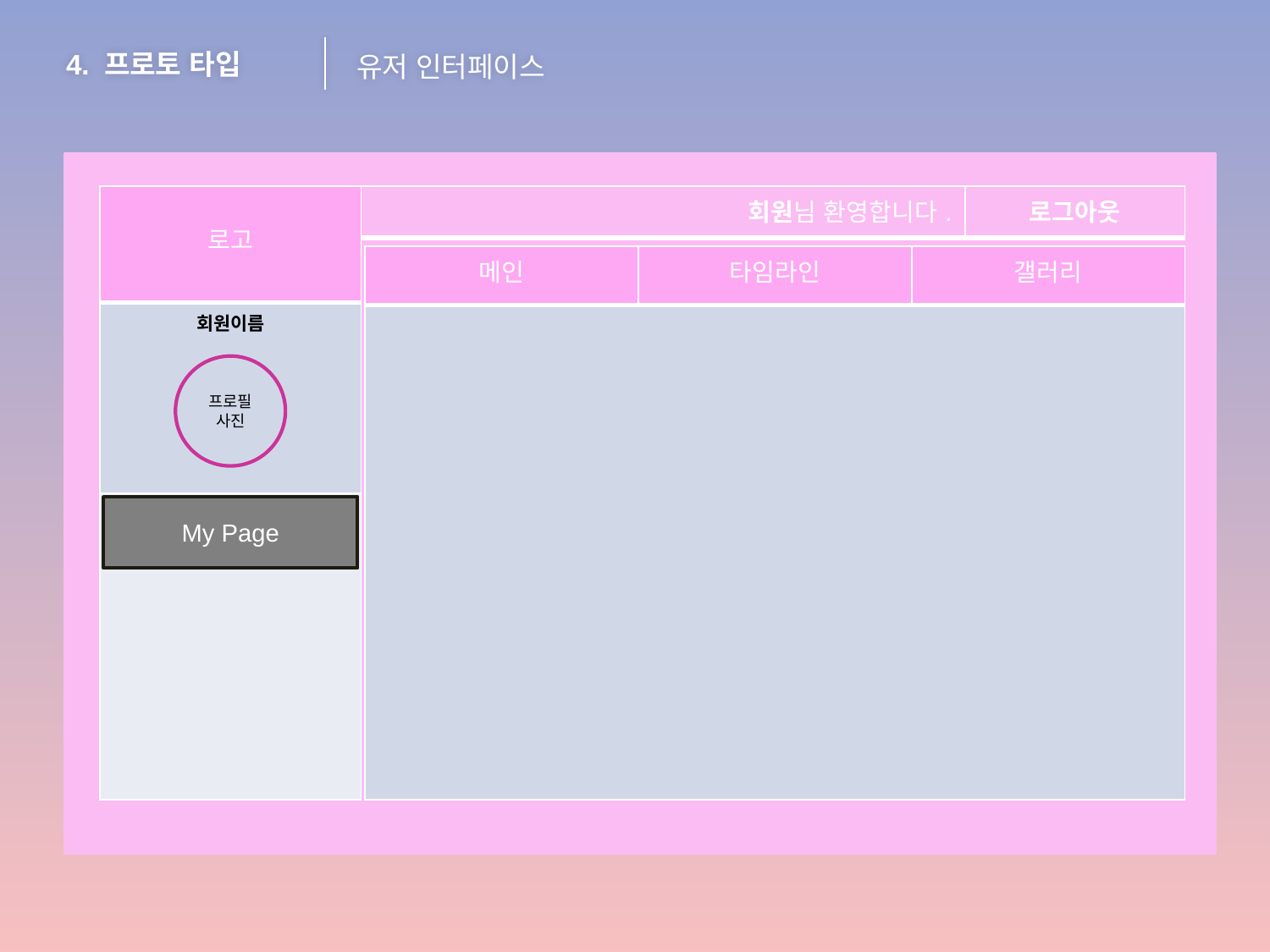

4. 프로토 타입
유저 인터페이스

| 회원님 환영합니다. | 로그아웃 |
| --- | --- |
| 로고 |
| --- |
| 회원이름 |
|  |
| 메인 | 타임라인 | 갤러리 |
| --- | --- | --- |
|  |  |  |
프로필 사진
My Page